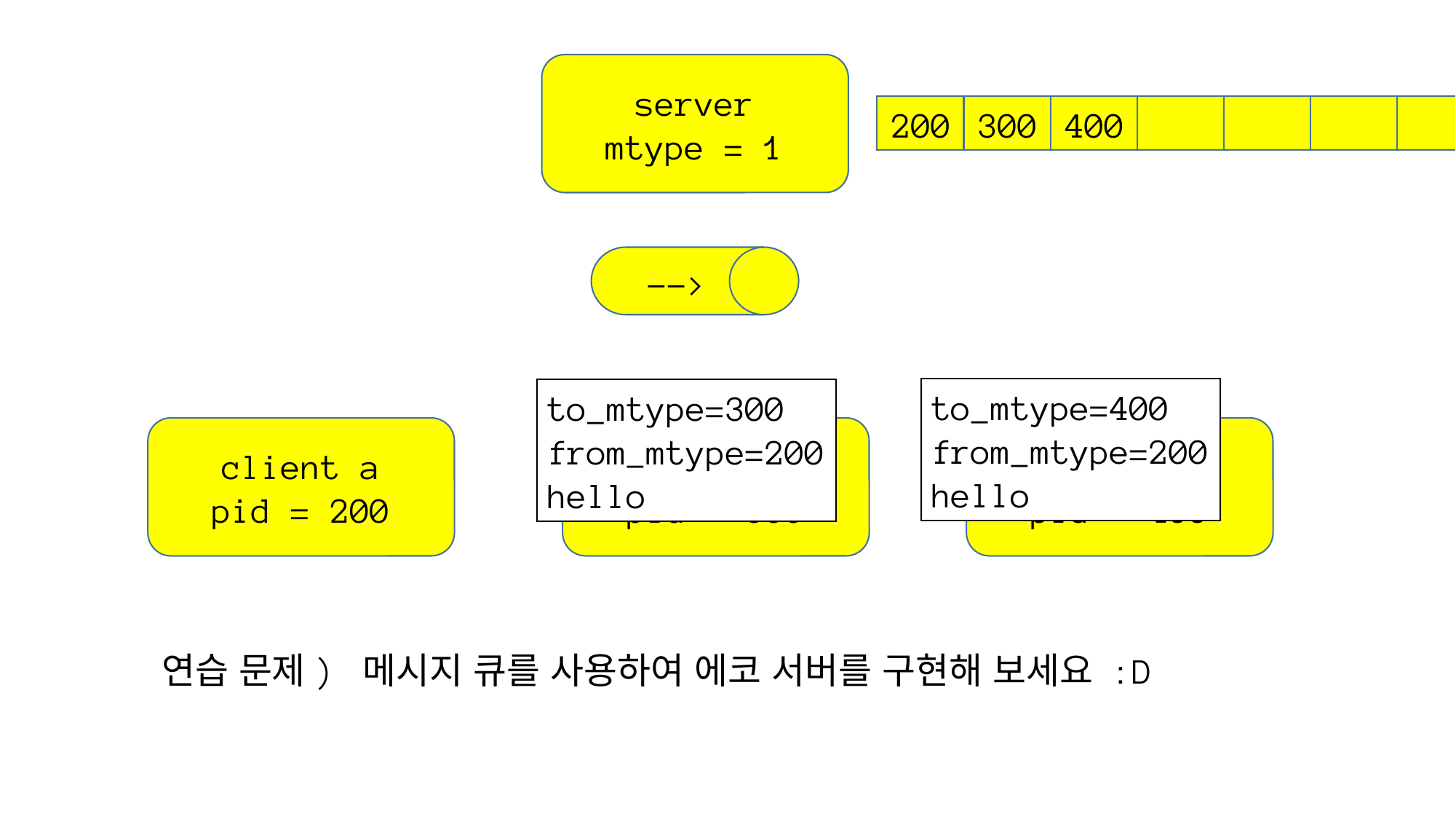

server
mtype = 1
200
300
400

-->
to_mtype=400
from_mtype=200
hello
to_mtype=300
from_mtype=200
hello
client c
pid = 400
client b
pid = 300
client a
pid = 200
연습 문제) 메시지 큐를 사용하여 에코 서버를 구현해 보세요 :D